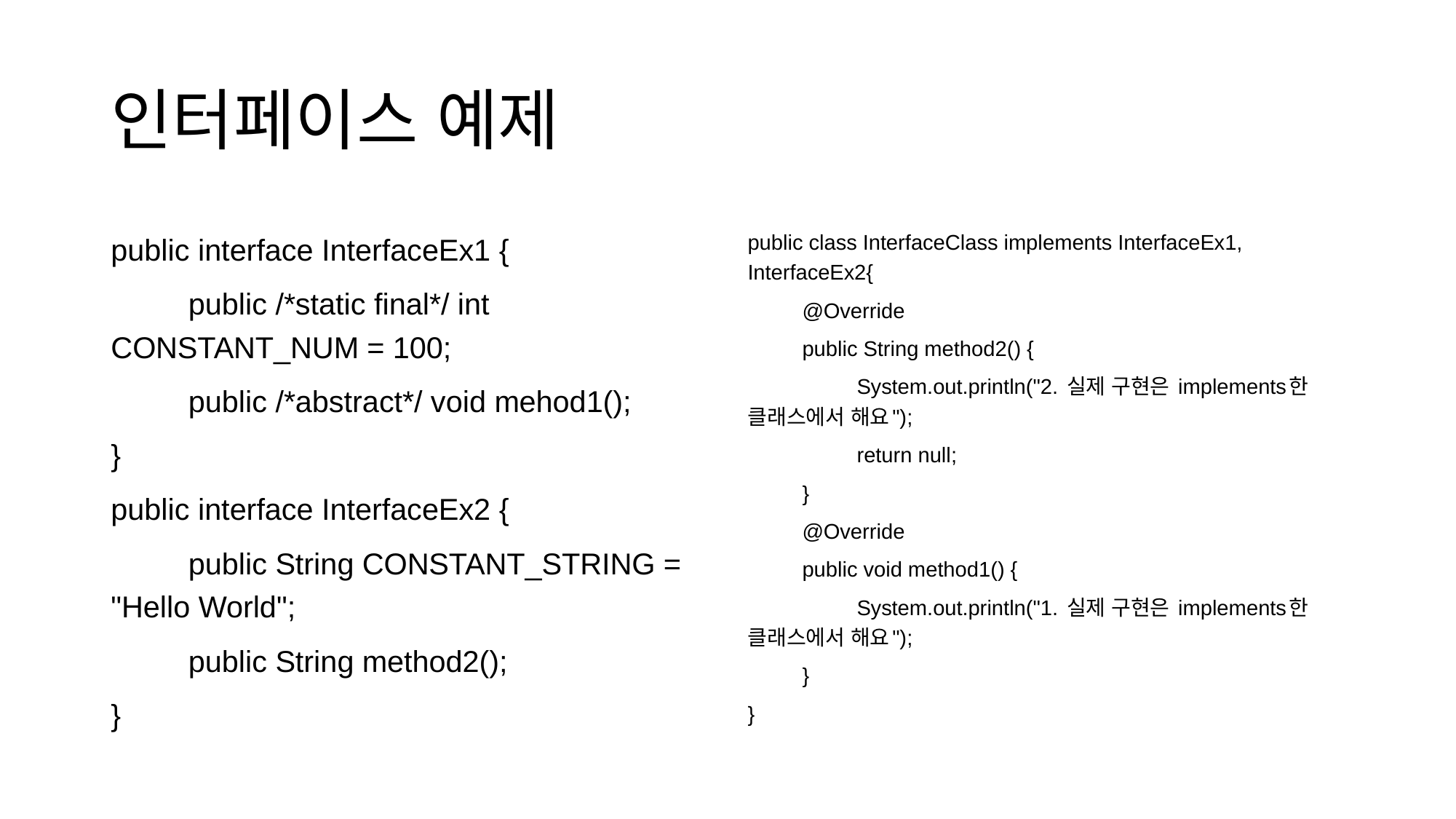

# 인터페이스 예제
public interface InterfaceEx1 {
	public /*static final*/ int CONSTANT_NUM = 100;
	public /*abstract*/ void mehod1();
}
public interface InterfaceEx2 {
	public String CONSTANT_STRING = "Hello World";
	public String method2();
}

public class InterfaceClass implements InterfaceEx1, InterfaceEx2{
	@Override
	public String method2() {
		System.out.println("2. 실제 구현은 implements한 클래스에서 해요");
		return null;
	}
	@Override
	public void method1() {
		System.out.println("1. 실제 구현은 implements한 클래스에서 해요");
	}
}